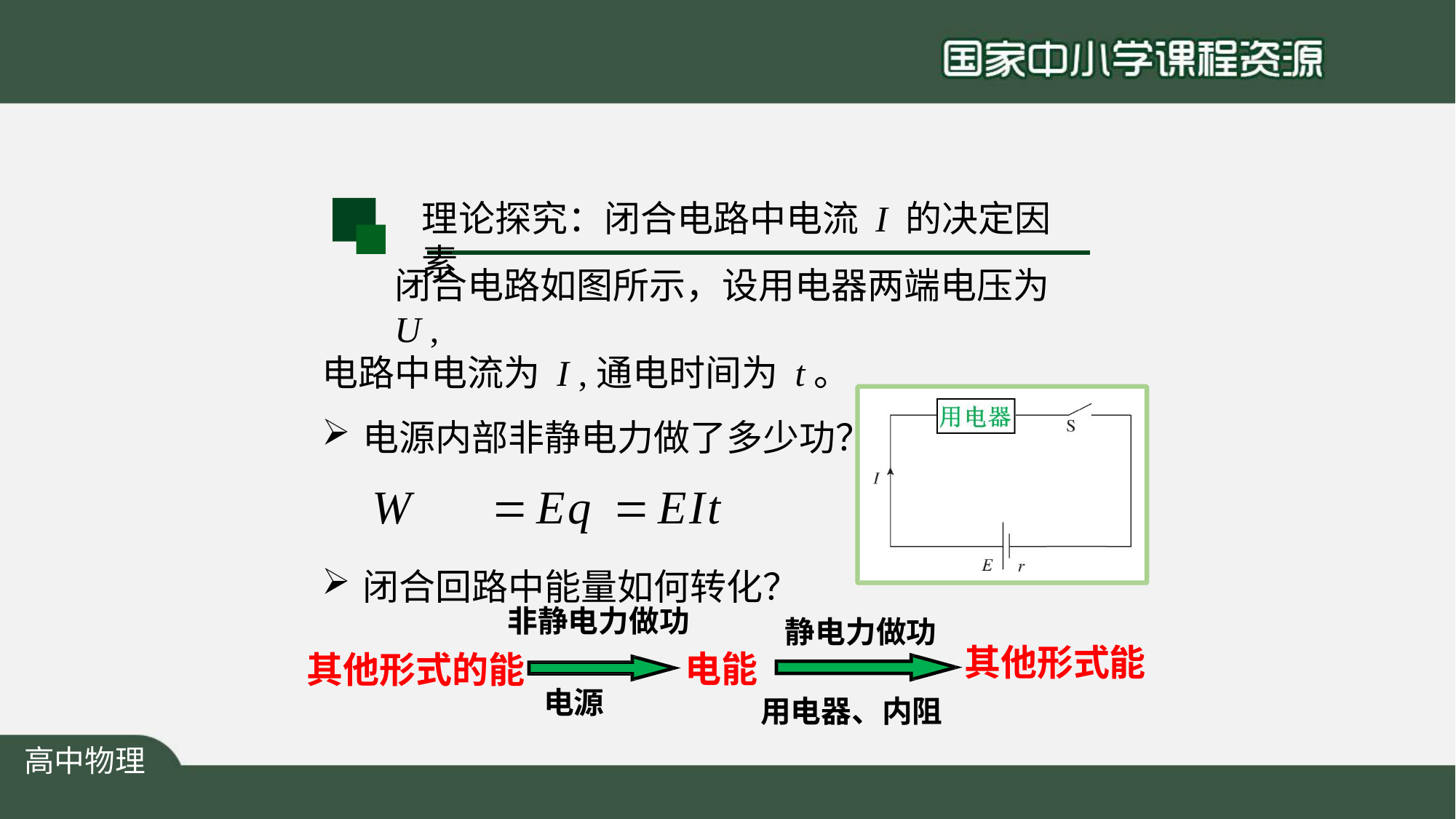

# 理论探究：闭合电路中电流 I 的决定因素

闭合电路如图所示，设用电器两端电压为 U ,
电路中电流为 I ,通电时间为 t。
电源内部非静电力做了多少功？
W	=	Eq	=	EIt
闭合回路中能量如何转化？

非静电力做功
静电力做功
其他形式能
电能
其他形式的能

电源
用电器、内阻
高中物理